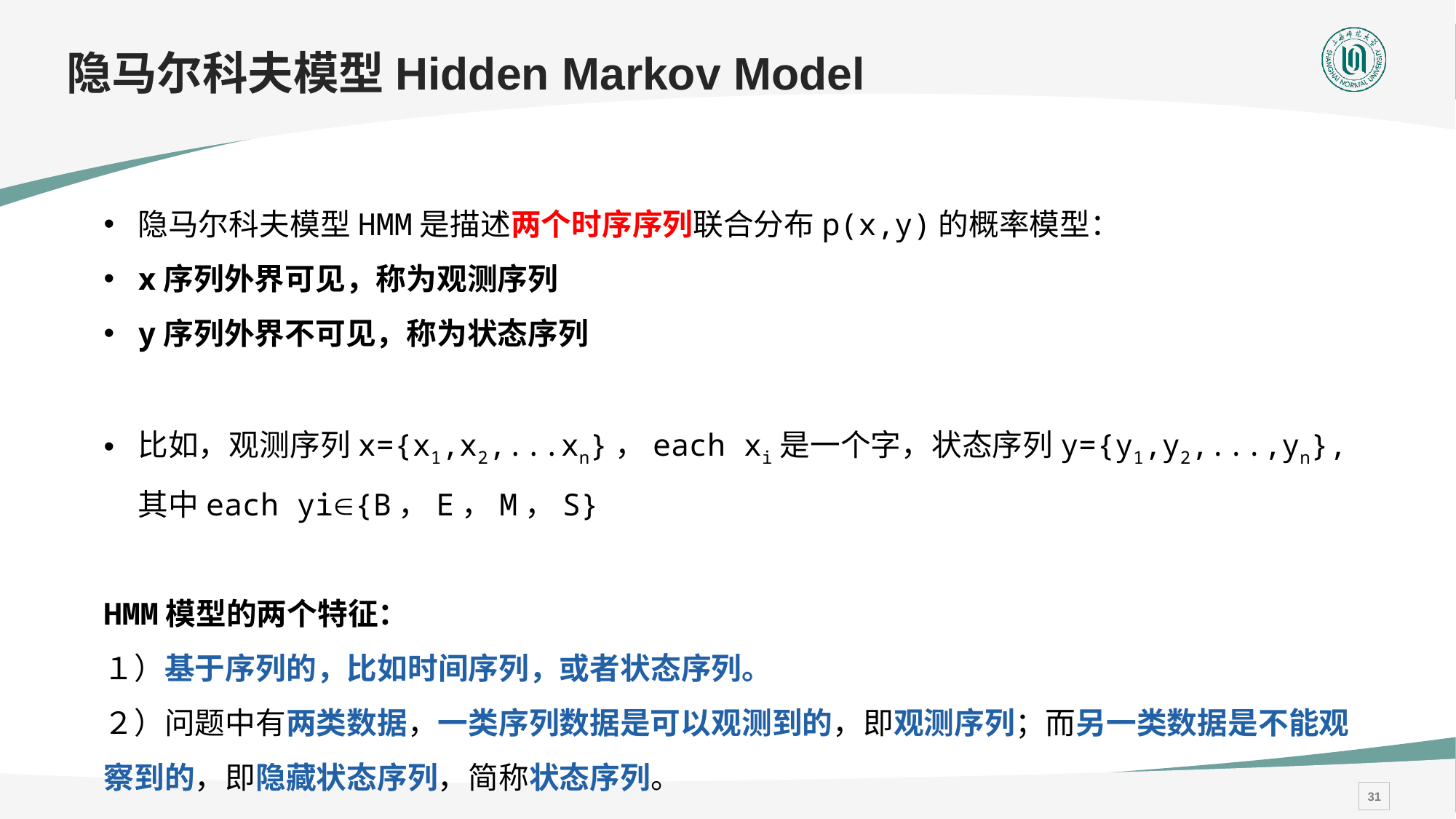

# 隐马尔科夫模型Hidden Markov Model
隐马尔科夫模型HMM是描述两个时序序列联合分布p(x,y)的概率模型：
x序列外界可见，称为观测序列
y序列外界不可见，称为状态序列

比如，观测序列x={x1,x2,...xn}，each xi是一个字，状态序列y={y1,y2,...,yn},其中each yi∈{B，E，M，S}

HMM模型的两个特征：
１）基于序列的，比如时间序列，或者状态序列。
２）问题中有两类数据，一类序列数据是可以观测到的，即观测序列；而另一类数据是不能观察到的，即隐藏状态序列，简称状态序列。